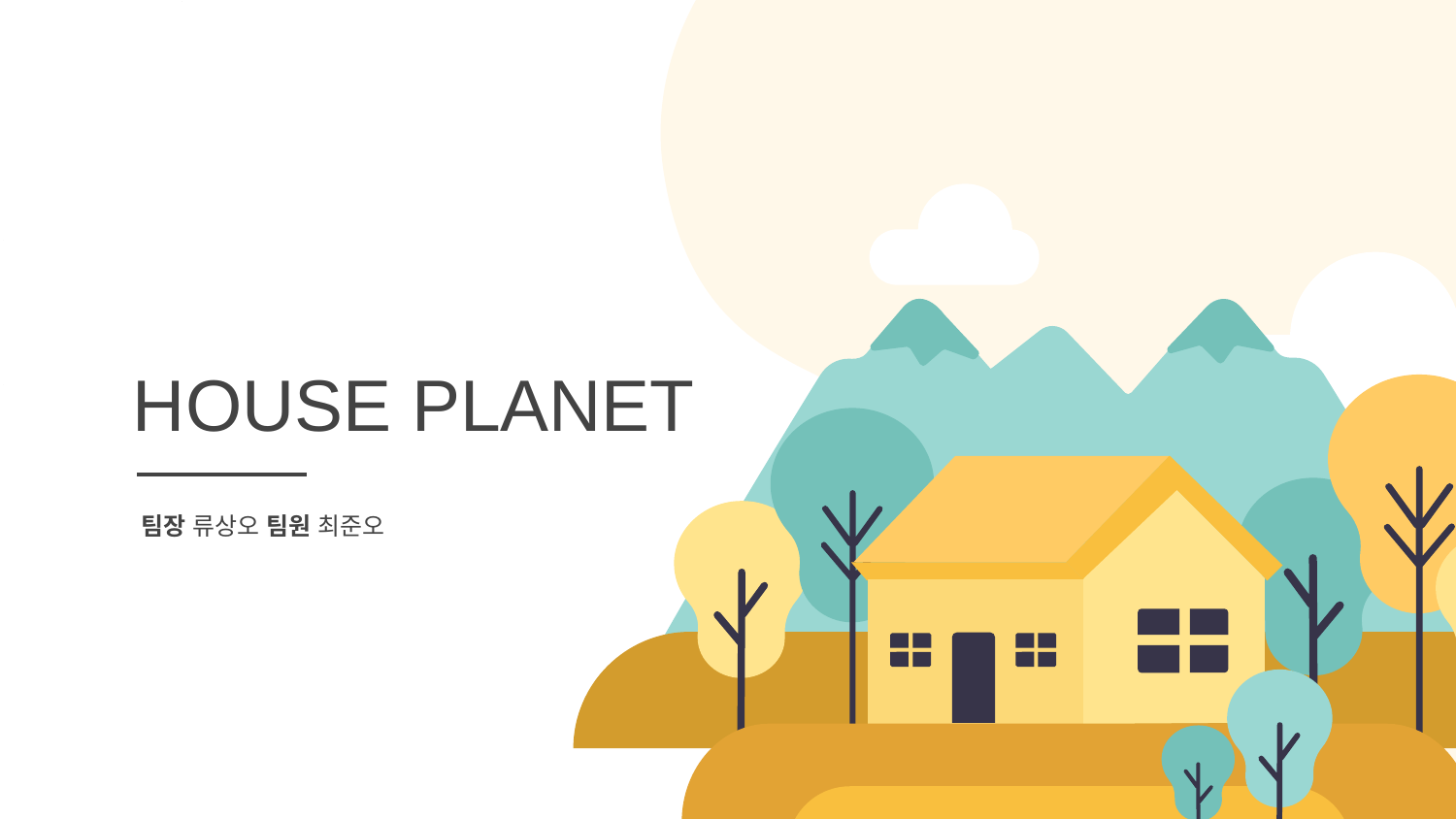

# HOUSE PLANET

팀장 류상오 팀원 최준오